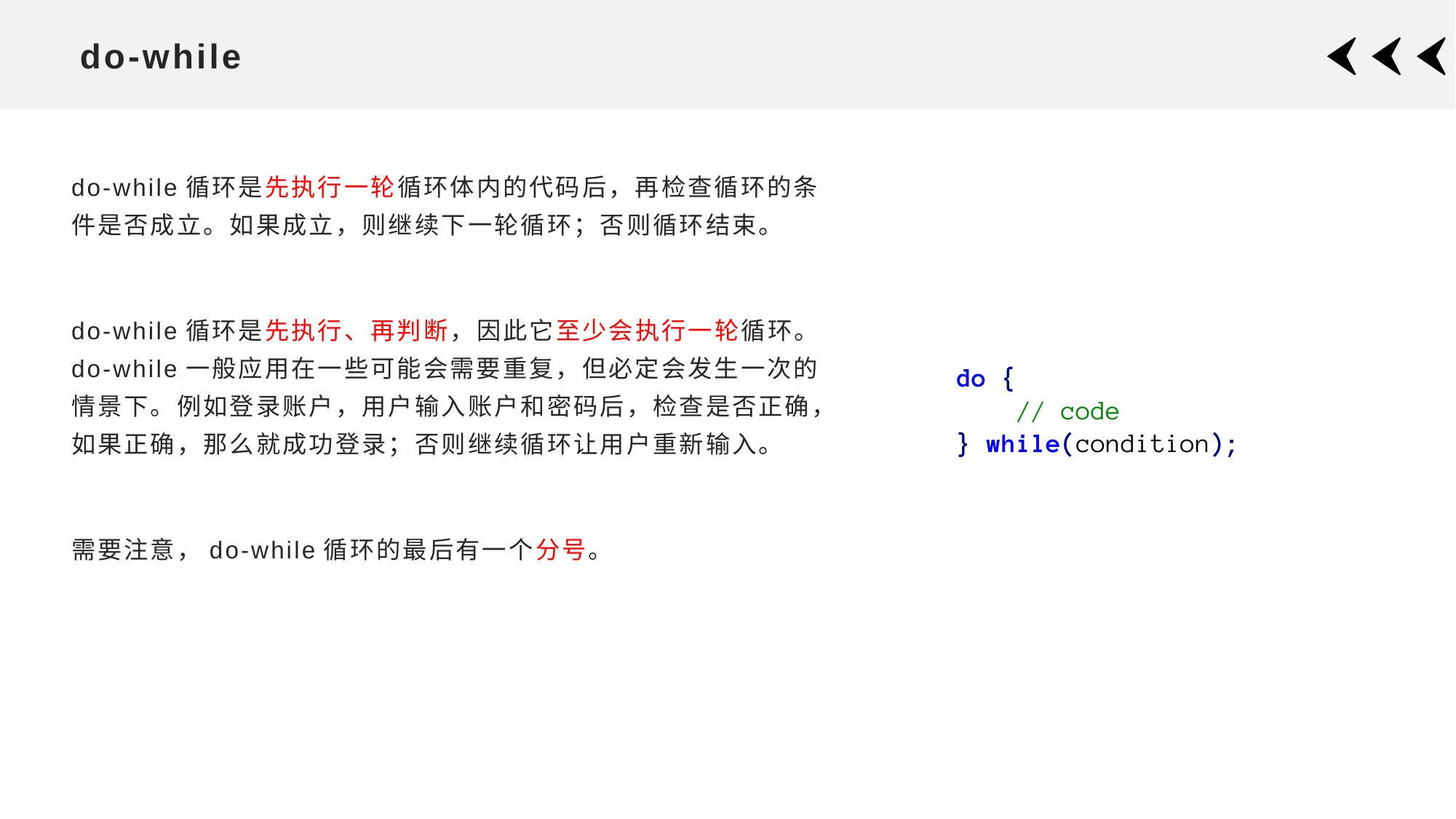

# do-while
do-while循环是先执行一轮循环体内的代码后，再检查循环的条件是否成立。如果成立，则继续下一轮循环；否则循环结束。

do-while循环是先执行、再判断，因此它至少会执行一轮循环。do-while一般应用在一些可能会需要重复，但必定会发生一次的情景下。例如登录账户，用户输入账户和密码后，检查是否正确，如果正确，那么就成功登录；否则继续循环让用户重新输入。

需要注意，do-while循环的最后有一个分号。
do {
    // code
} while(condition);